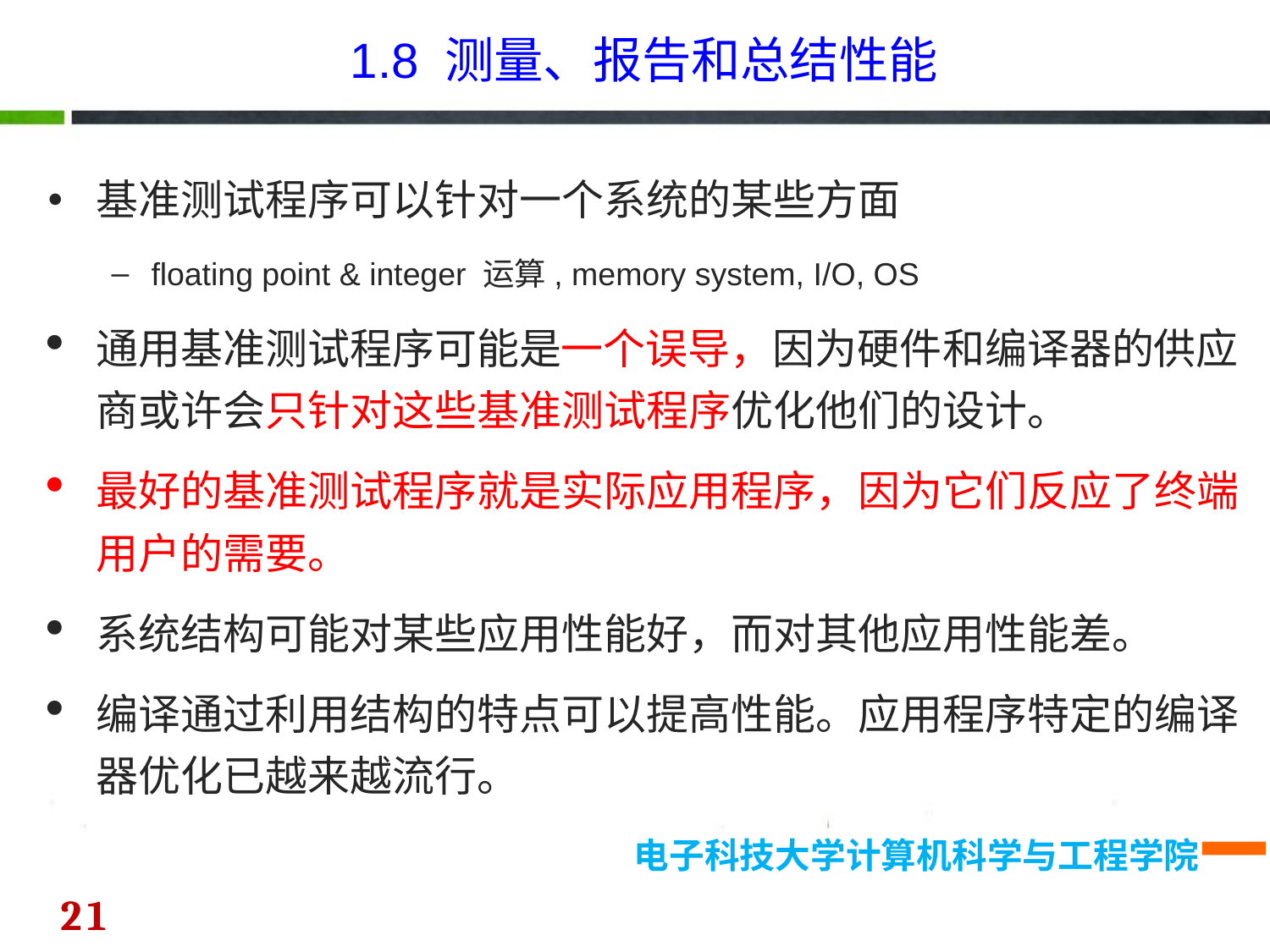

1.8 测量、报告和总结性能
基准测试程序可以针对一个系统的某些方面
floating point & integer 运算, memory system, I/O, OS
通用基准测试程序可能是一个误导，因为硬件和编译器的供应商或许会只针对这些基准测试程序优化他们的设计。
最好的基准测试程序就是实际应用程序，因为它们反应了终端用户的需要。
系统结构可能对某些应用性能好，而对其他应用性能差。
编译通过利用结构的特点可以提高性能。应用程序特定的编译器优化已越来越流行。